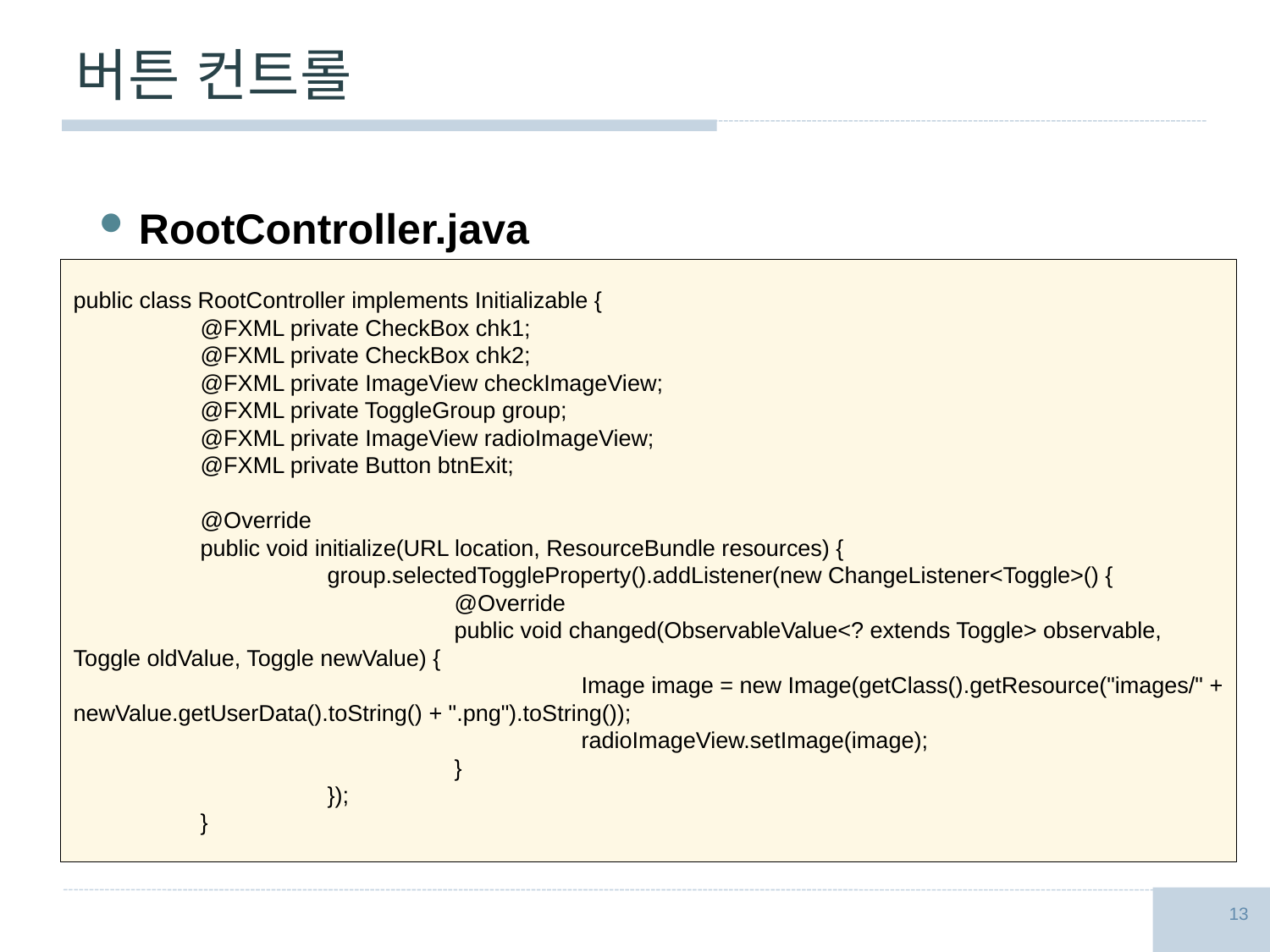

# 버튼 컨트롤
RootController.java

public class RootController implements Initializable {
	@FXML private CheckBox chk1;
	@FXML private CheckBox chk2;
	@FXML private ImageView checkImageView;
	@FXML private ToggleGroup group;
	@FXML private ImageView radioImageView;
	@FXML private Button btnExit;

	@Override
	public void initialize(URL location, ResourceBundle resources) {
		group.selectedToggleProperty().addListener(new ChangeListener<Toggle>() {
			@Override
			public void changed(ObservableValue<? extends Toggle> observable, Toggle oldValue, Toggle newValue) {
				Image image = new Image(getClass().getResource("images/" + newValue.getUserData().toString() + ".png").toString());
				radioImageView.setImage(image);
			}
		});
	}